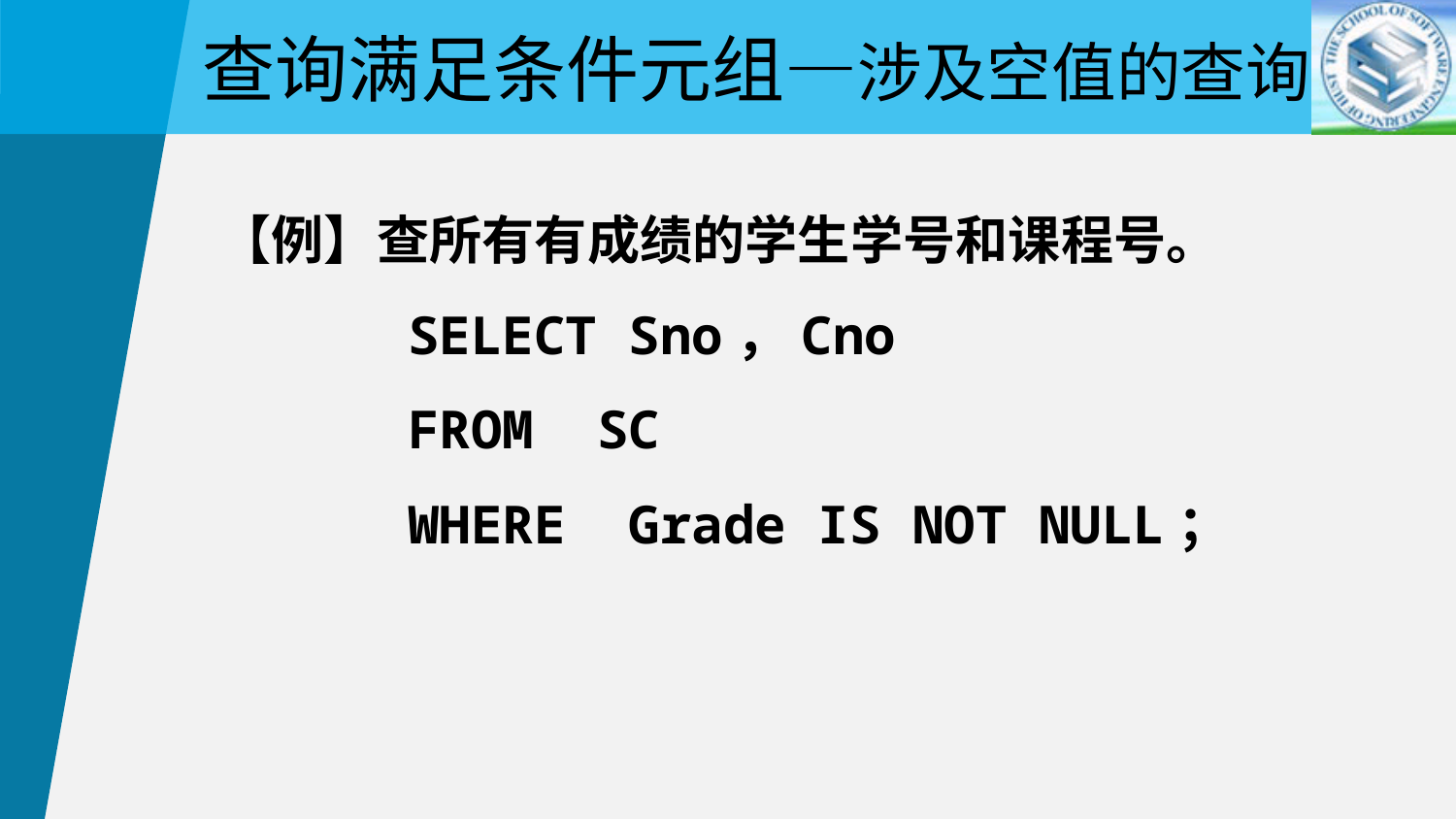

查询满足条件元组—涉及空值的查询
【例】查所有有成绩的学生学号和课程号。
      SELECT Sno，Cno
      FROM  SC
      WHERE  Grade IS NOT NULL；